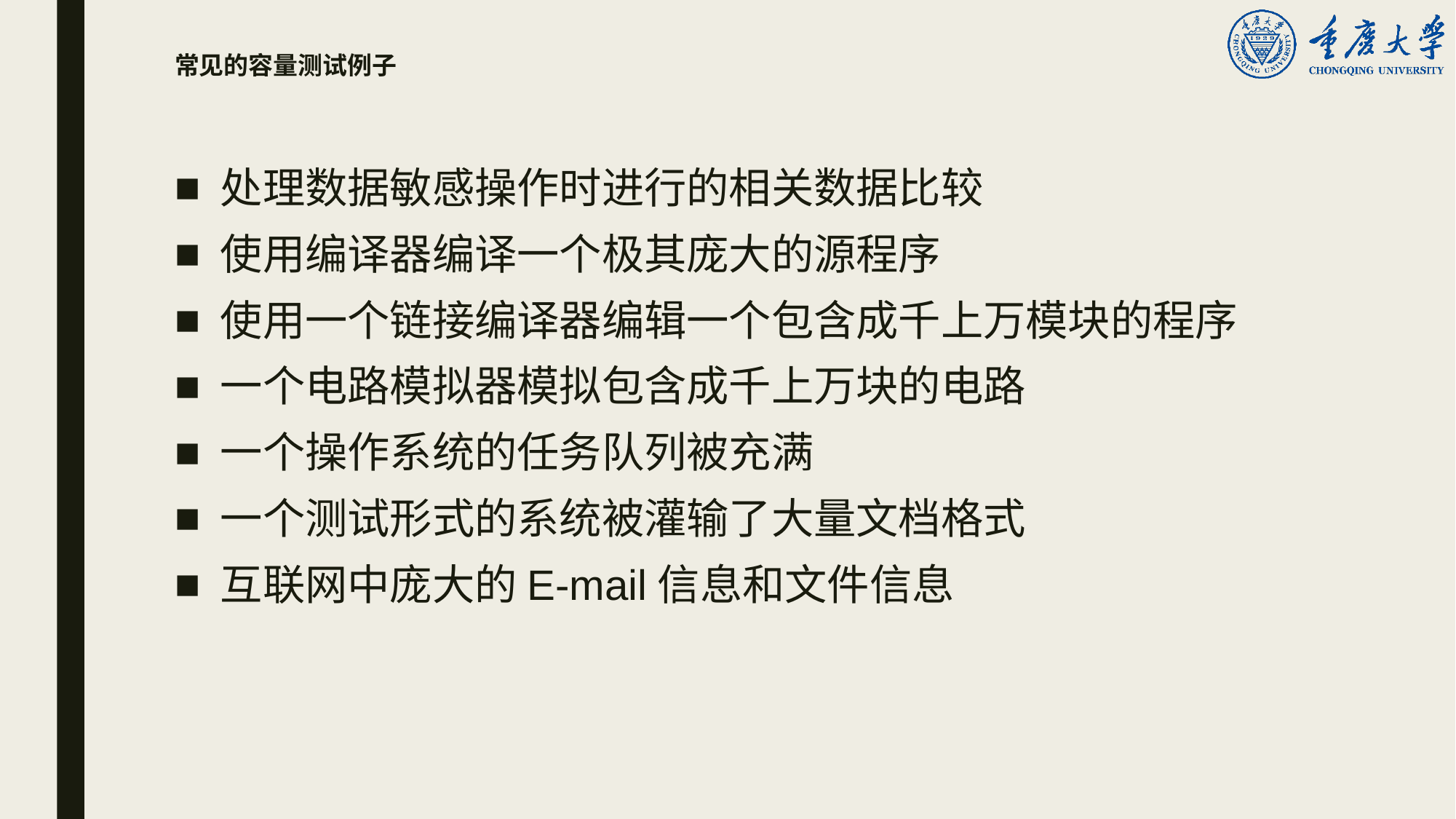

# 常见的容量测试例子
处理数据敏感操作时进行的相关数据比较
使用编译器编译一个极其庞大的源程序
使用一个链接编译器编辑一个包含成千上万模块的程序
一个电路模拟器模拟包含成千上万块的电路
一个操作系统的任务队列被充满
一个测试形式的系统被灌输了大量文档格式
互联网中庞大的E-mail信息和文件信息